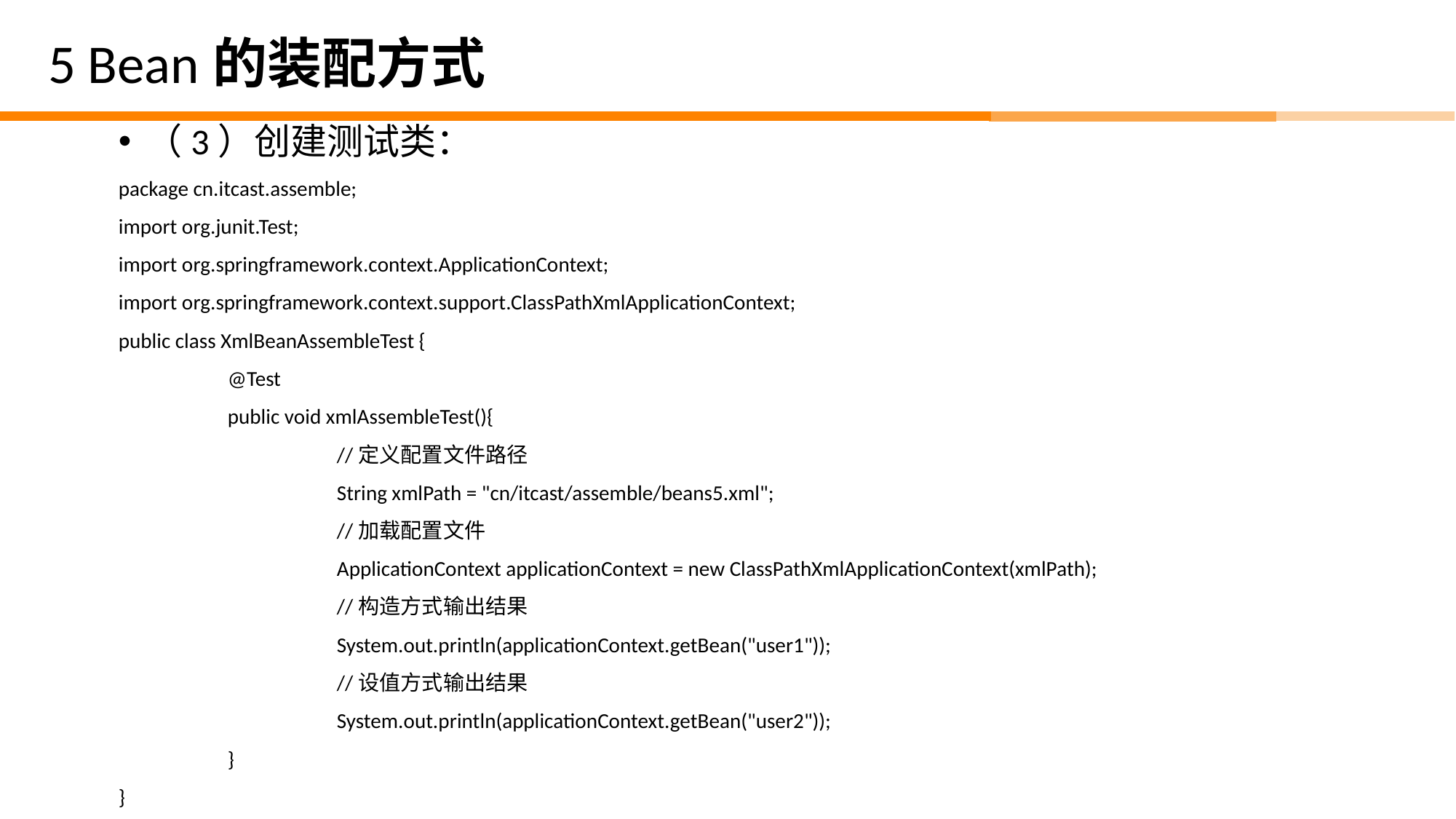

# 5 Bean的装配方式
（3）创建测试类：
package cn.itcast.assemble;
import org.junit.Test;
import org.springframework.context.ApplicationContext;
import org.springframework.context.support.ClassPathXmlApplicationContext;
public class XmlBeanAssembleTest {
	@Test
	public void xmlAssembleTest(){
		//定义配置文件路径
		String xmlPath = "cn/itcast/assemble/beans5.xml";
		//加载配置文件
		ApplicationContext applicationContext = new ClassPathXmlApplicationContext(xmlPath);
		//构造方式输出结果
		System.out.println(applicationContext.getBean("user1"));
		//设值方式输出结果
		System.out.println(applicationContext.getBean("user2"));
	}
}